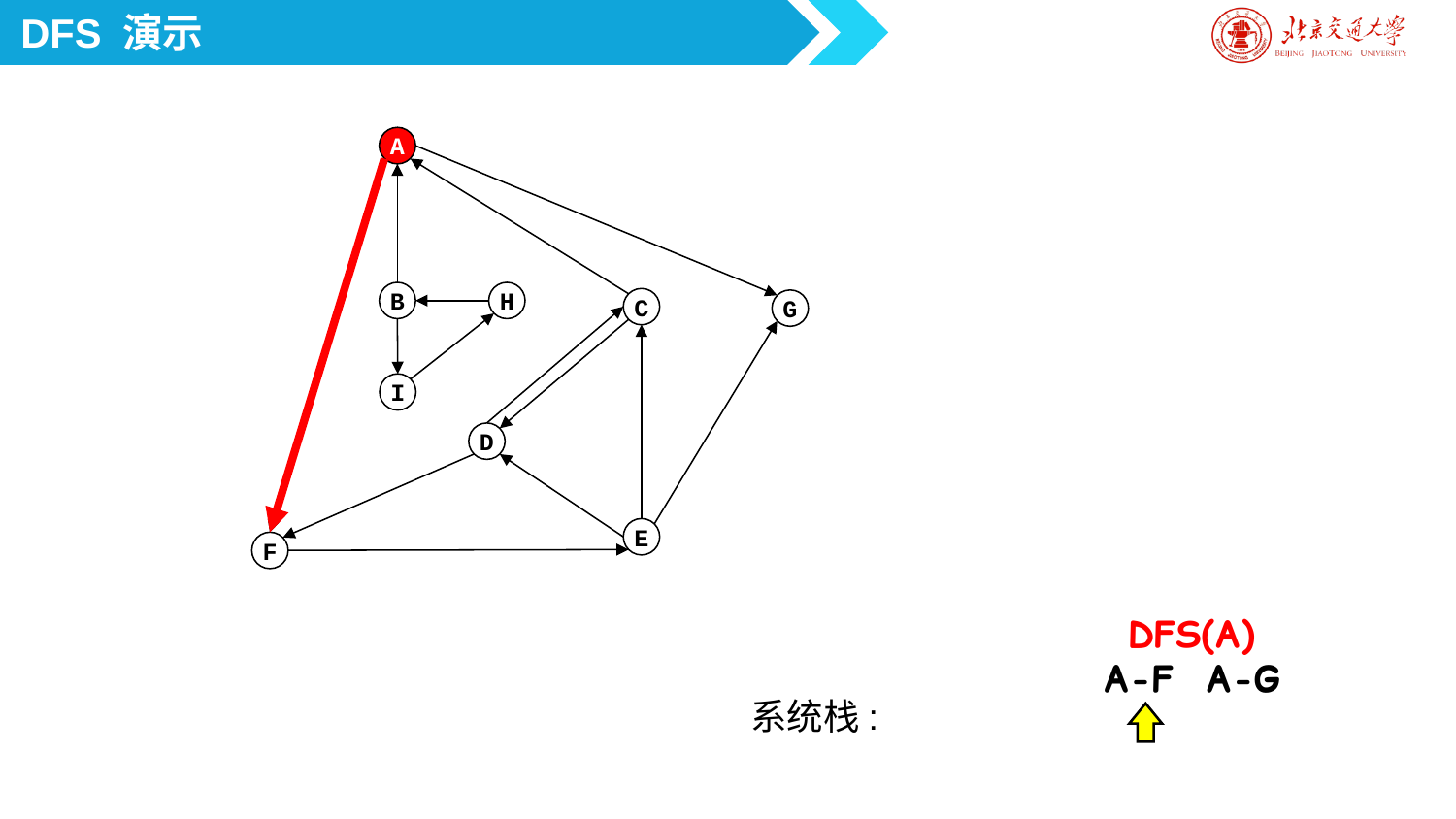

DFS 演示
A
B
H
C
G
I
D

DFS(A)
A-F  A-G
E
  DFS演示
F
系统栈: